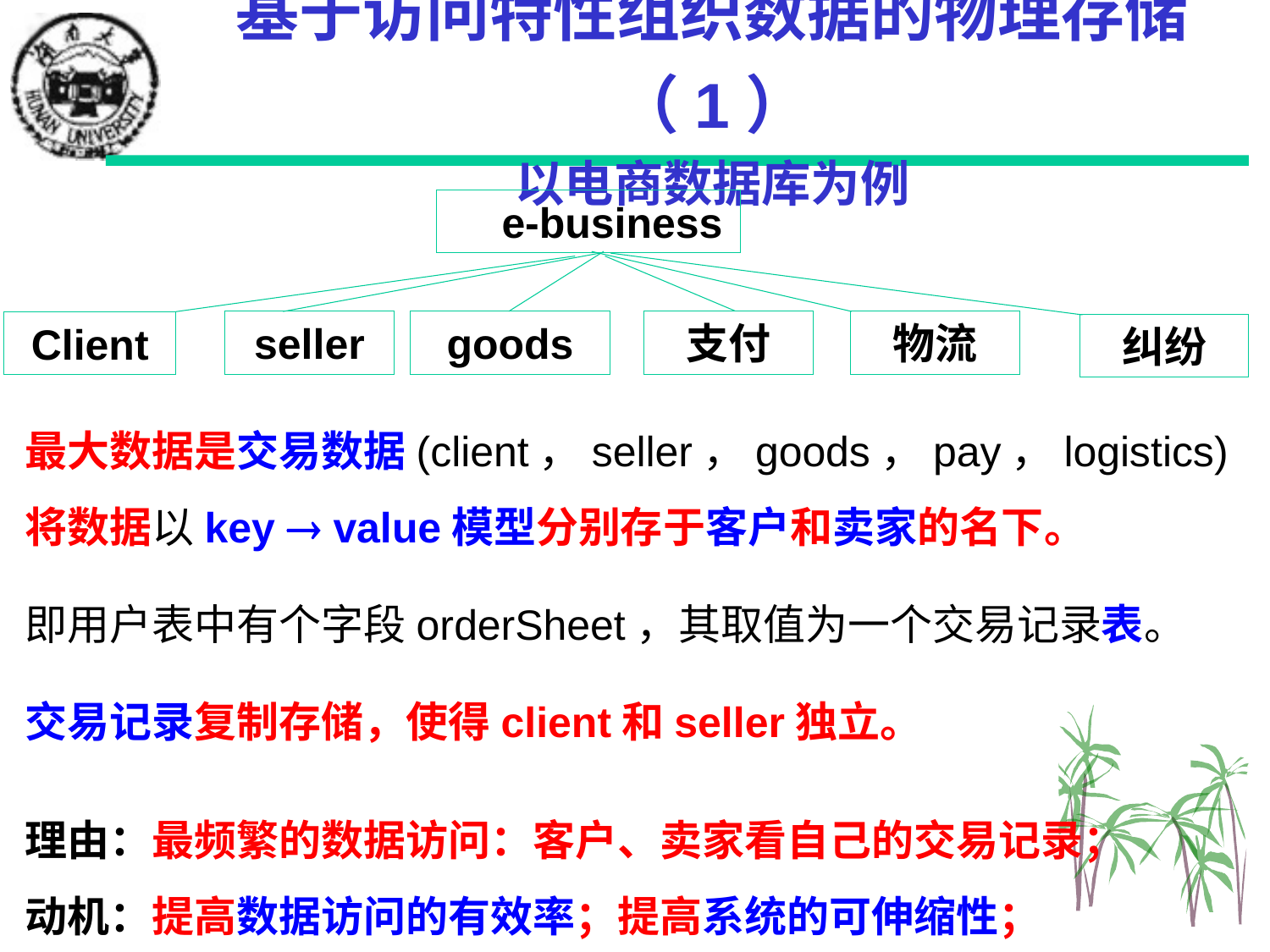

# 基于访问特性组织数据的物理存储（1） 以电商数据库为例
     e-business
seller
goods
支付
物流
Client
纠纷
最大数据是交易数据(client，seller，goods，pay，logistics)
将数据以key → value模型分别存于客户和卖家的名下。
即用户表中有个字段orderSheet，其取值为一个交易记录表。
交易记录复制存储，使得client和seller独立。
理由：最频繁的数据访问：客户、卖家看自己的交易记录；
动机：提高数据访问的有效率；提高系统的可伸缩性；